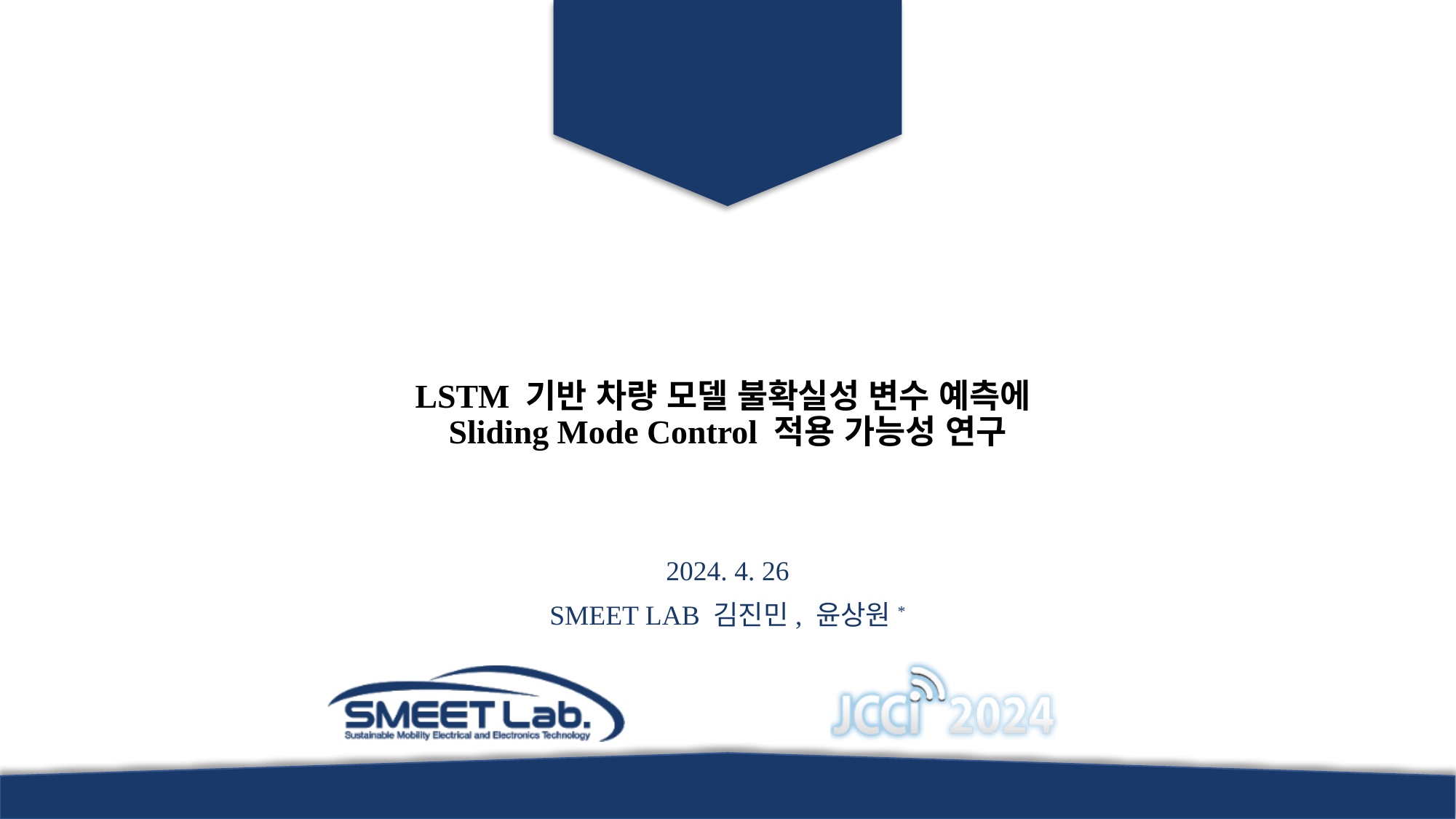

LSTM 기반 차량 모델 불확실성 변수 예측에
Sliding Mode Control 적용 가능성 연구
2024. 4. 26
SMEET LAB 김진민, 윤상원*